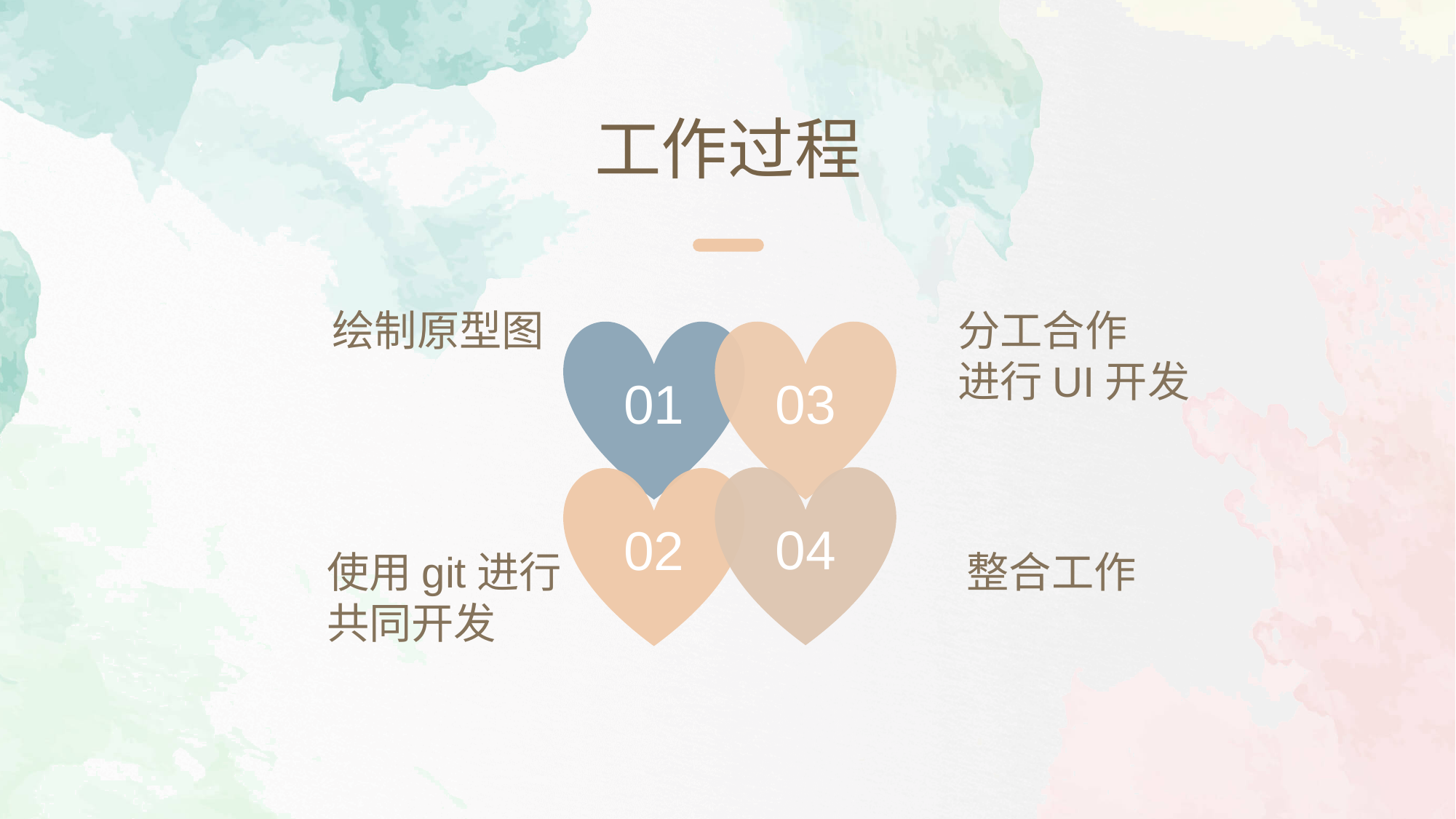

工作过程

绘制原型图
分工合作
进行UI开发
01
03
04
02
使用git进行
共同开发
整合工作